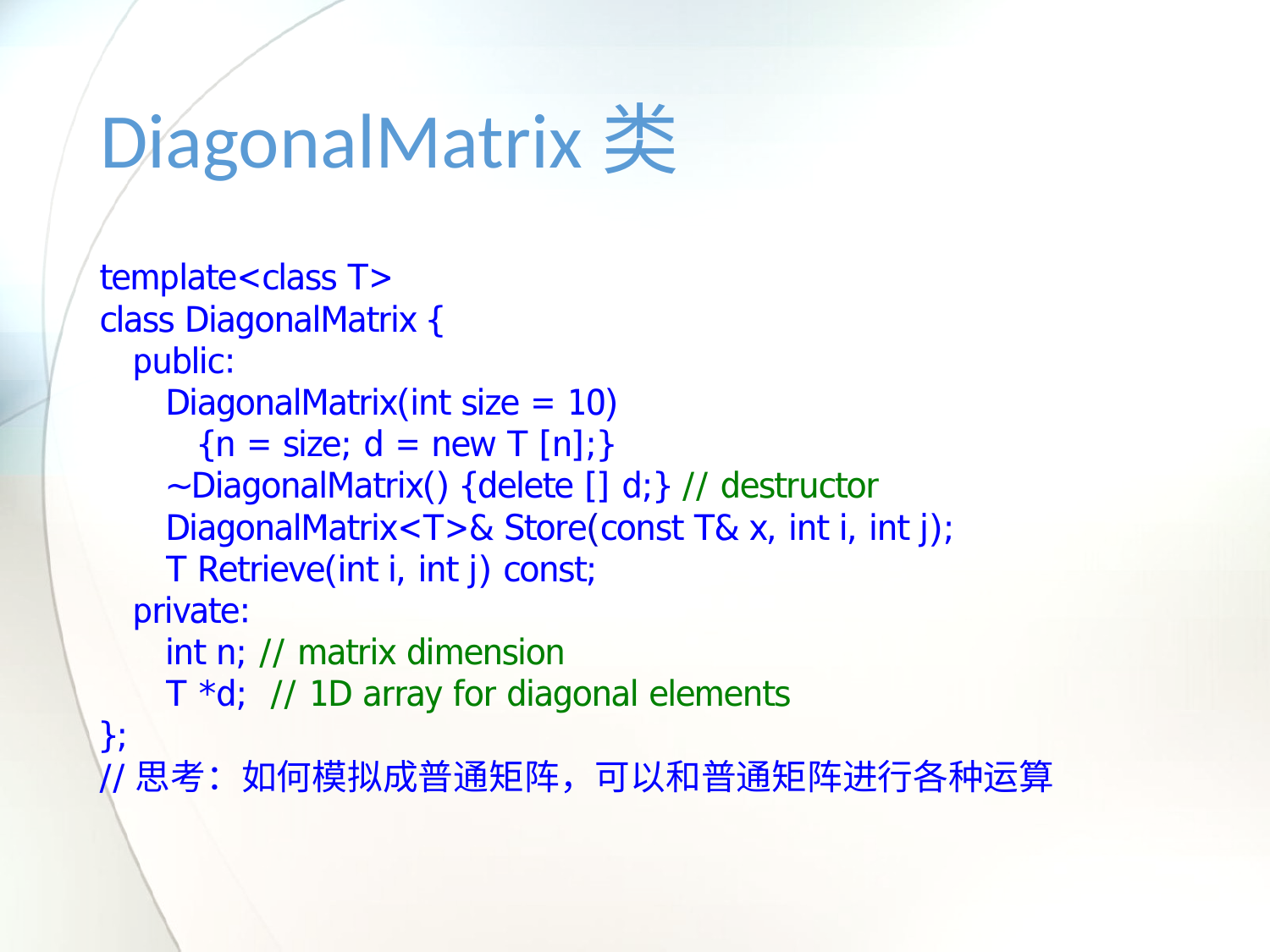

# DiagonalMatrix类
template<class T>
class DiagonalMatrix {
   public:
      DiagonalMatrix(int size = 10)
         {n = size; d = new T [n];}
      ~DiagonalMatrix() {delete [] d;} // destructor
      DiagonalMatrix<T>& Store(const T& x, int i, int j);
      T Retrieve(int i, int j) const;
   private:
      int n; // matrix dimension
      T *d;  // 1D array for diagonal elements
};
//思考：如何模拟成普通矩阵，可以和普通矩阵进行各种运算